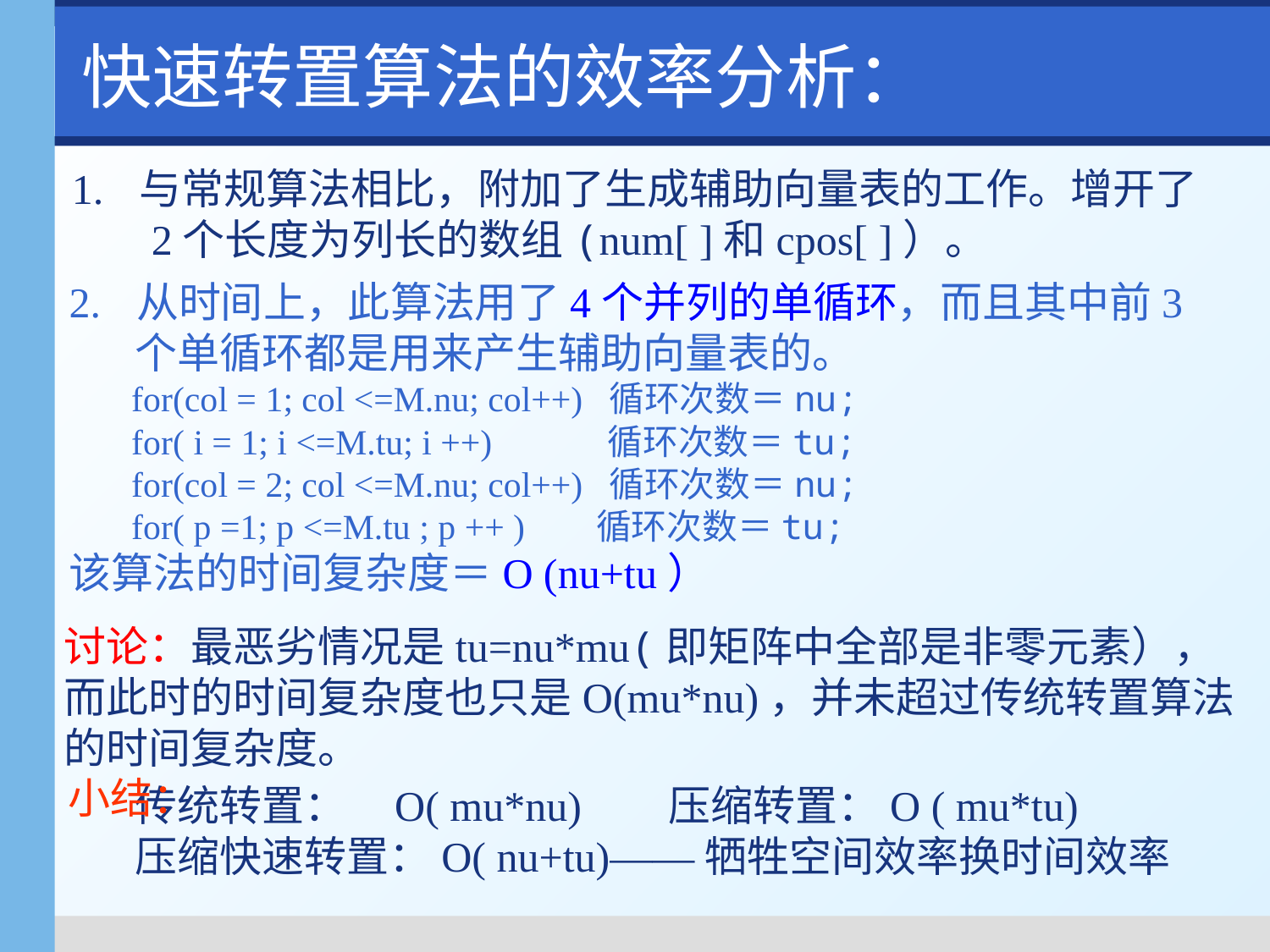

快速转置算法的效率分析：
1. 与常规算法相比，附加了生成辅助向量表的工作。增开了2个长度为列长的数组(num[ ]和cpos[ ]）。
2. 从时间上，此算法用了4个并列的单循环，而且其中前3个单循环都是用来产生辅助向量表的。
       for(col = 1; col <=M.nu; col++)  循环次数＝nu;
       for( i = 1; i <=M.tu; i ++)            循环次数＝tu;
       for(col = 2; col <=M.nu; col++)  循环次数＝nu;
       for( p =1; p <=M.tu ; p ++ )       循环次数＝tu;
该算法的时间复杂度＝O (nu+tu）
讨论：最恶劣情况是tu=nu*mu(即矩阵中全部是非零元素），
而此时的时间复杂度也只是O(mu*nu)，并未超过传统转置算法的时间复杂度。
小结：
      传统转置：    O( mu*nu)   压缩转置：O ( mu*tu)
      压缩快速转置：O( nu+tu)——牺牲空间效率换时间效率